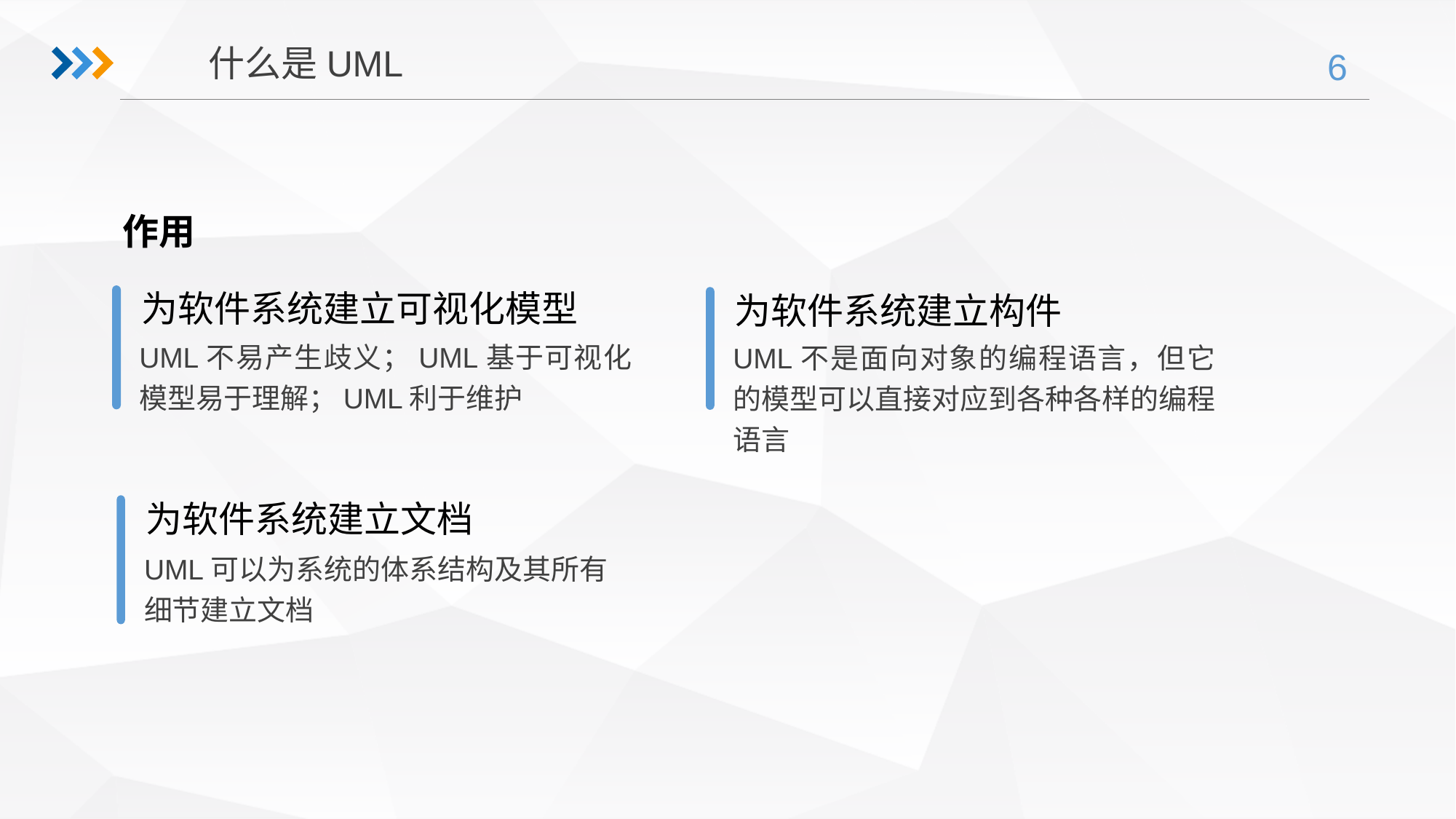

什么是UML
作用
为软件系统建立可视化模型
UML不易产生歧义；UML基于可视化模型易于理解；UML利于维护
为软件系统建立构件
UML不是面向对象的编程语言，但它的模型可以直接对应到各种各样的编程语言

为软件系统建立文档
UML可以为系统的体系结构及其所有细节建立文档